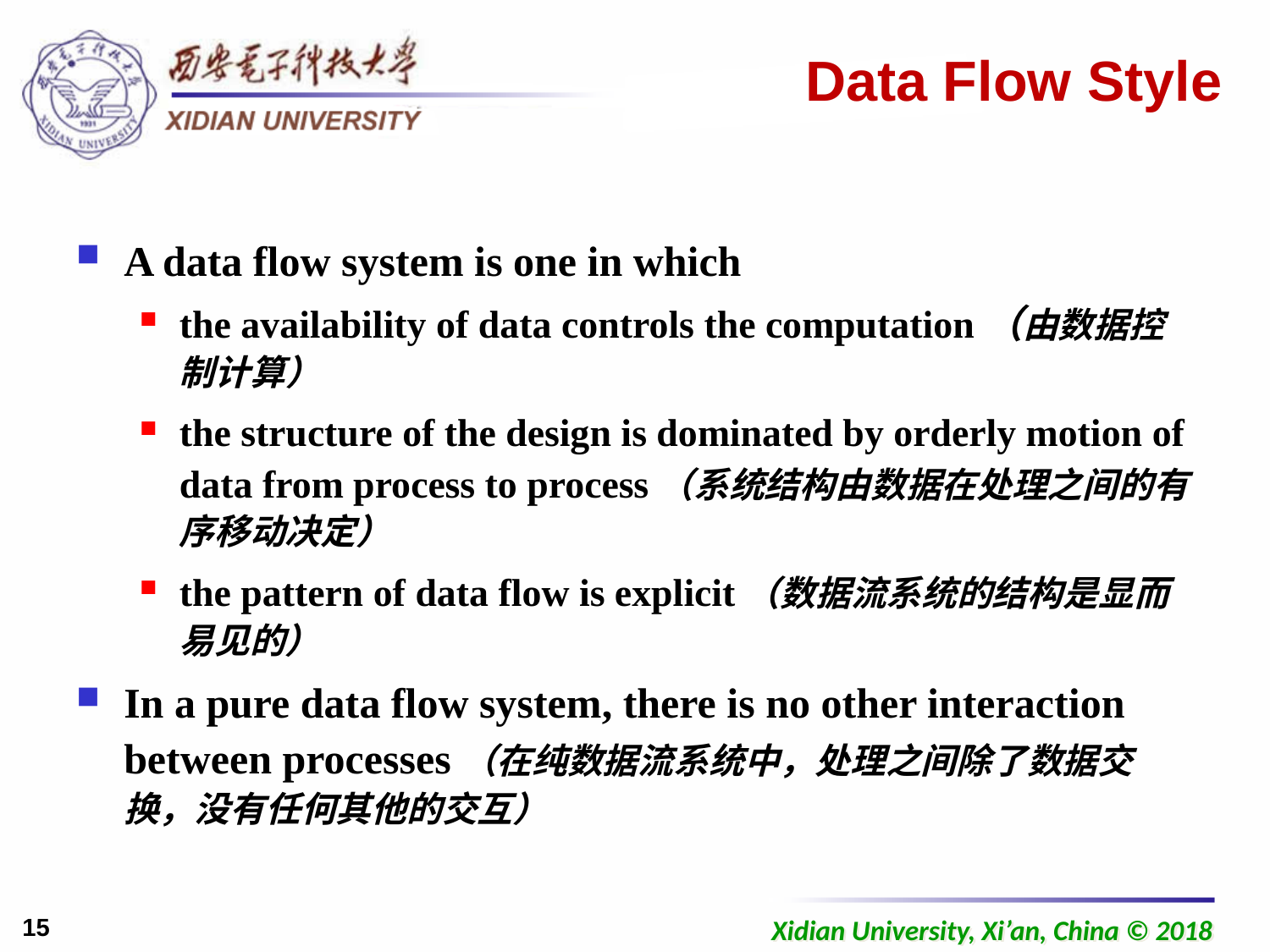

# Data Flow Style
A data flow system is one in which
the availability of data controls the computation（由数据控制计算）
the structure of the design is dominated by orderly motion of data from process to process（系统结构由数据在处理之间的有序移动决定）
the pattern of data flow is explicit（数据流系统的结构是显而易见的）
In a pure data flow system, there is no other interaction between processes（在纯数据流系统中，处理之间除了数据交换，没有任何其他的交互）